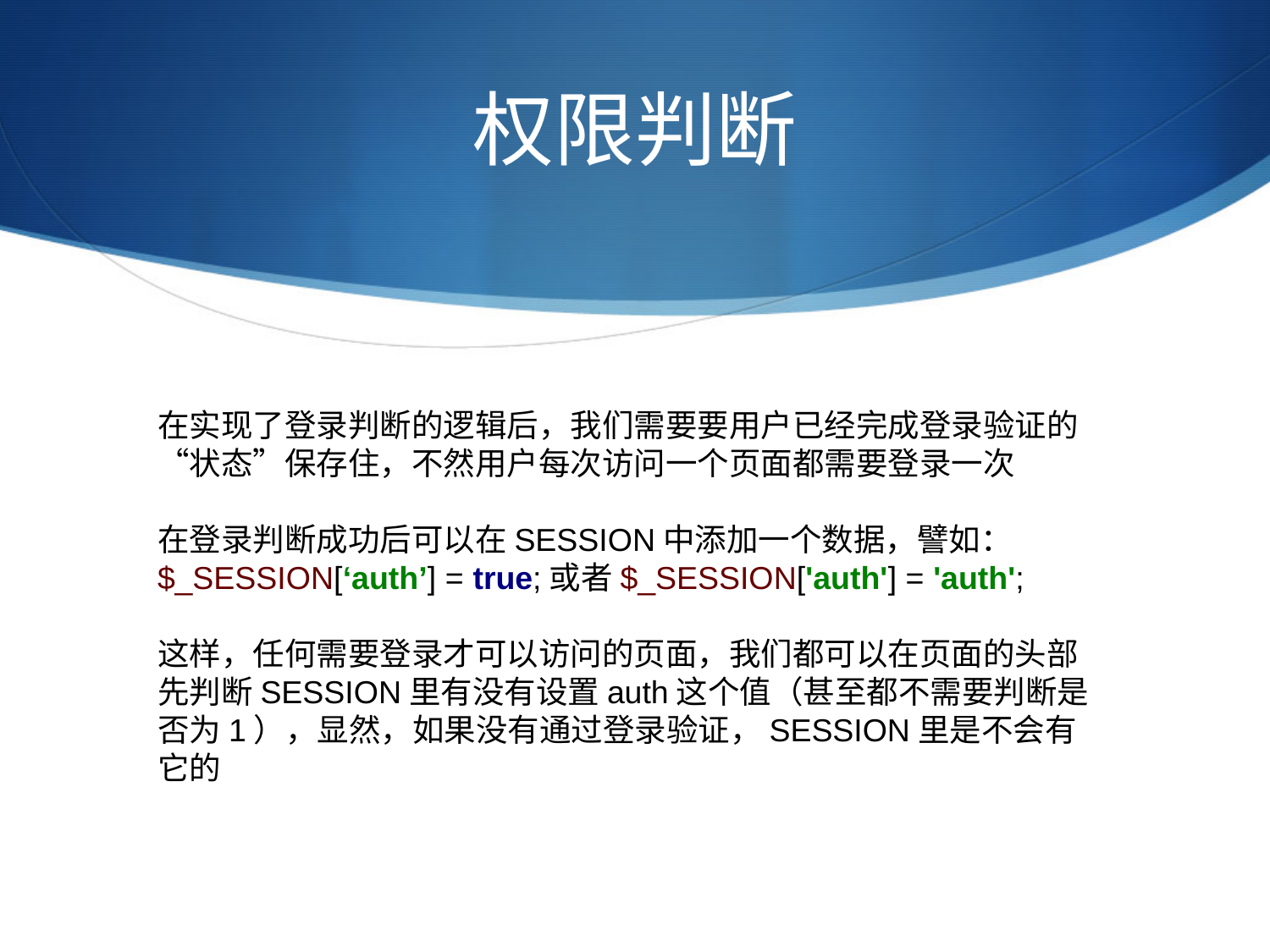

# 权限判断
在实现了登录判断的逻辑后，我们需要要用户已经完成登录验证的“状态”保存住，不然用户每次访问一个页面都需要登录一次

在登录判断成功后可以在SESSION中添加一个数据，譬如：$_SESSION[‘auth’] = true;或者$_SESSION['auth'] = 'auth';

这样，任何需要登录才可以访问的页面，我们都可以在页面的头部先判断SESSION里有没有设置auth这个值（甚至都不需要判断是否为1），显然，如果没有通过登录验证，SESSION里是不会有它的